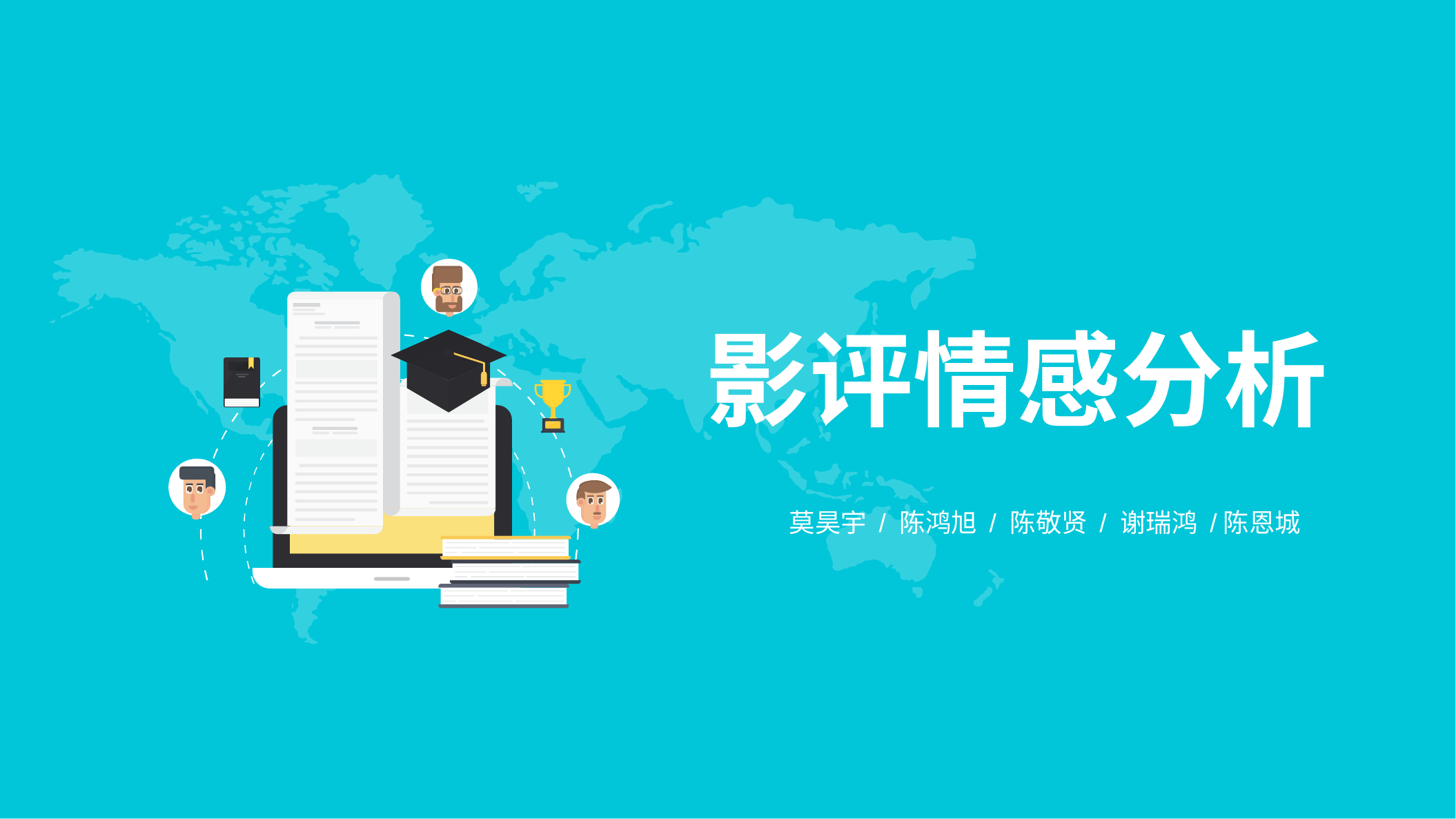

影评情感分析
莫昊宇 / 陈鸿旭 / 陈敬贤 / 谢瑞鸿 /陈恩城